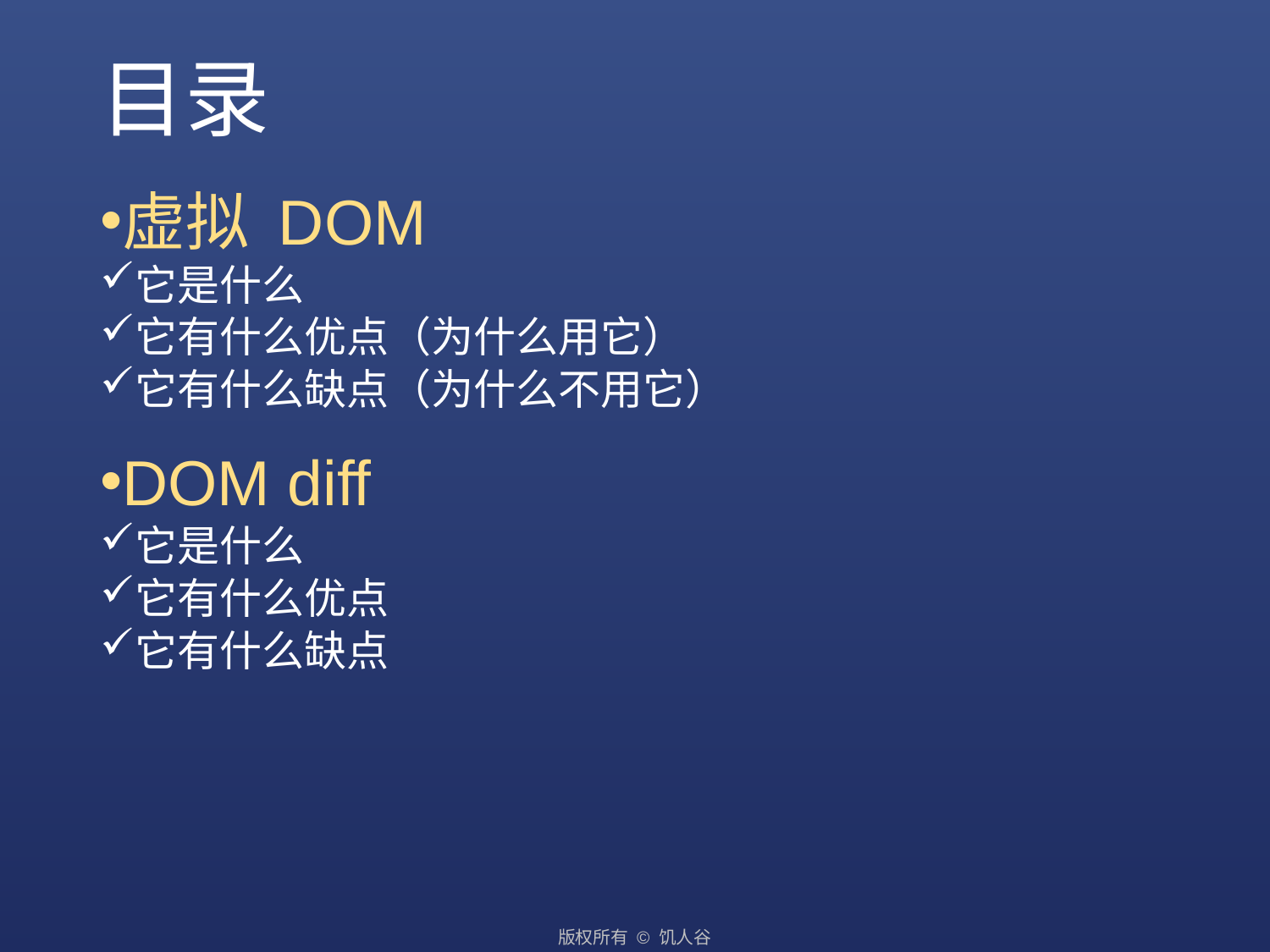

# 目录
虚拟 DOM
它是什么
它有什么优点（为什么用它）
它有什么缺点（为什么不用它）
DOM diff
它是什么
它有什么优点
它有什么缺点